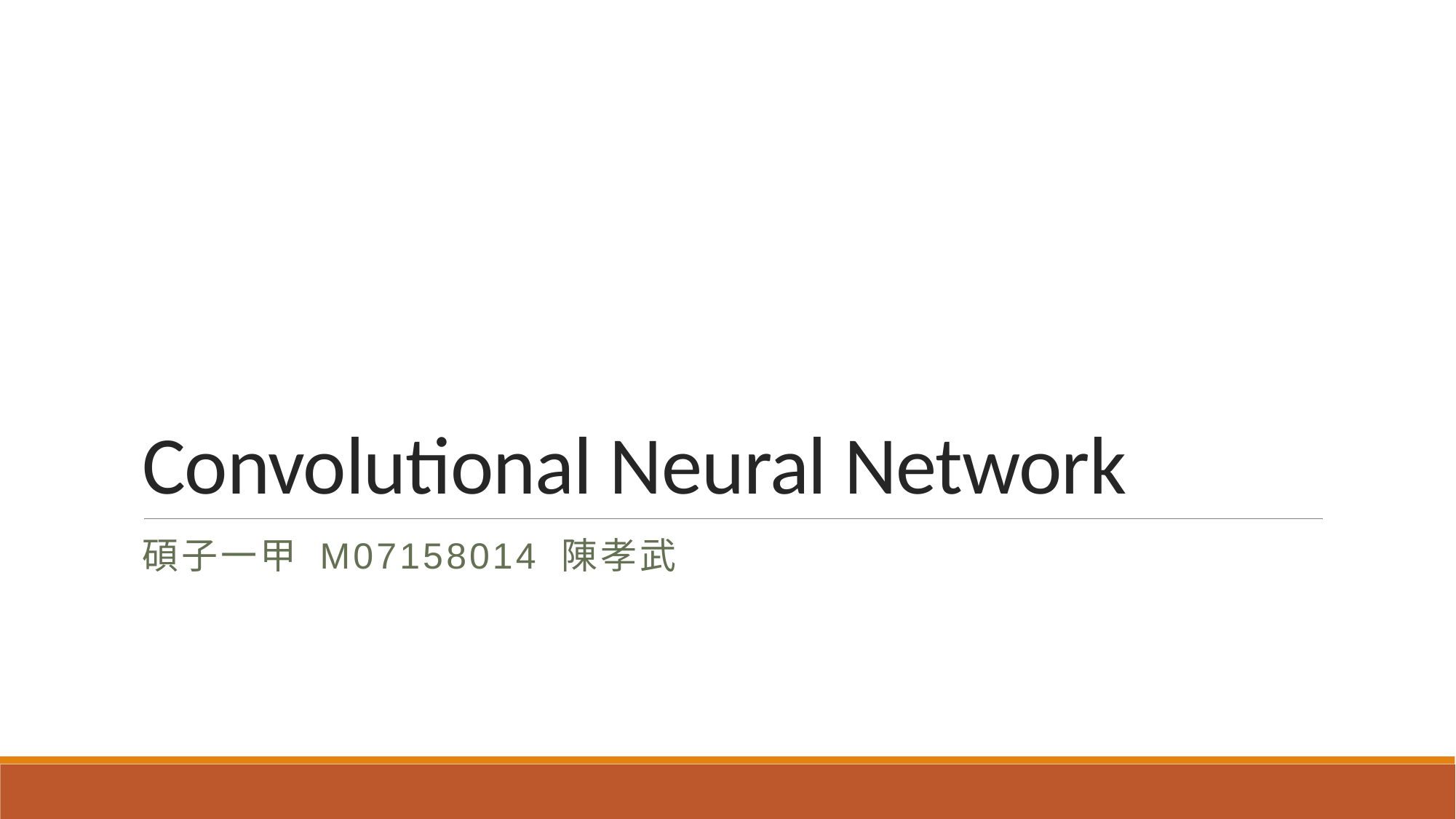

# Convolutional Neural Network
碩子一甲 M07158014 陳孝武